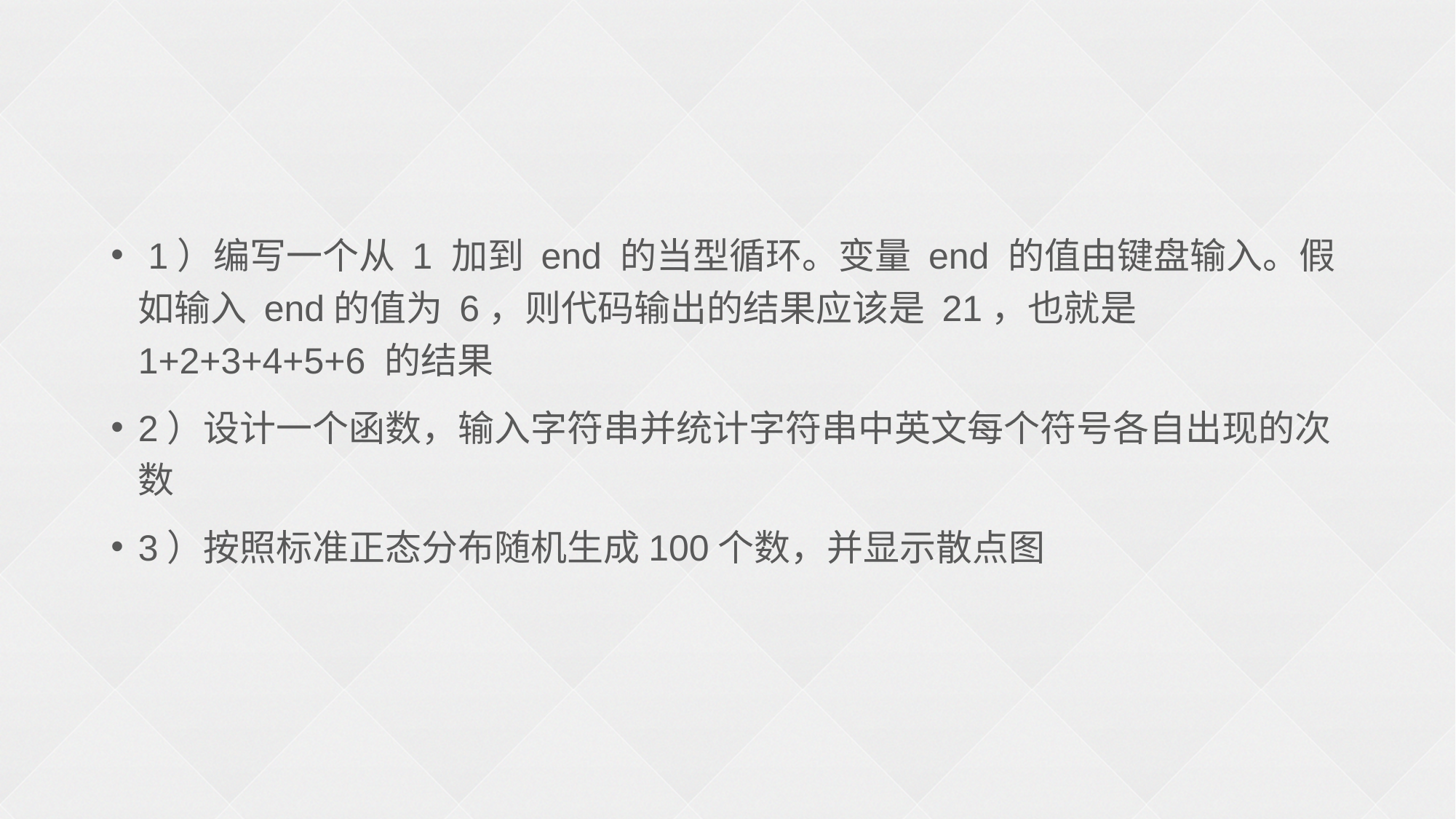

#
 1）编写一个从 1 加到 end 的当型循环。变量 end 的值由键盘输入。假如输入 end的值为 6，则代码输出的结果应该是 21，也就是 1+2+3+4+5+6 的结果
2）设计一个函数，输入字符串并统计字符串中英文每个符号各自出现的次数
3）按照标准正态分布随机生成100个数，并显示散点图